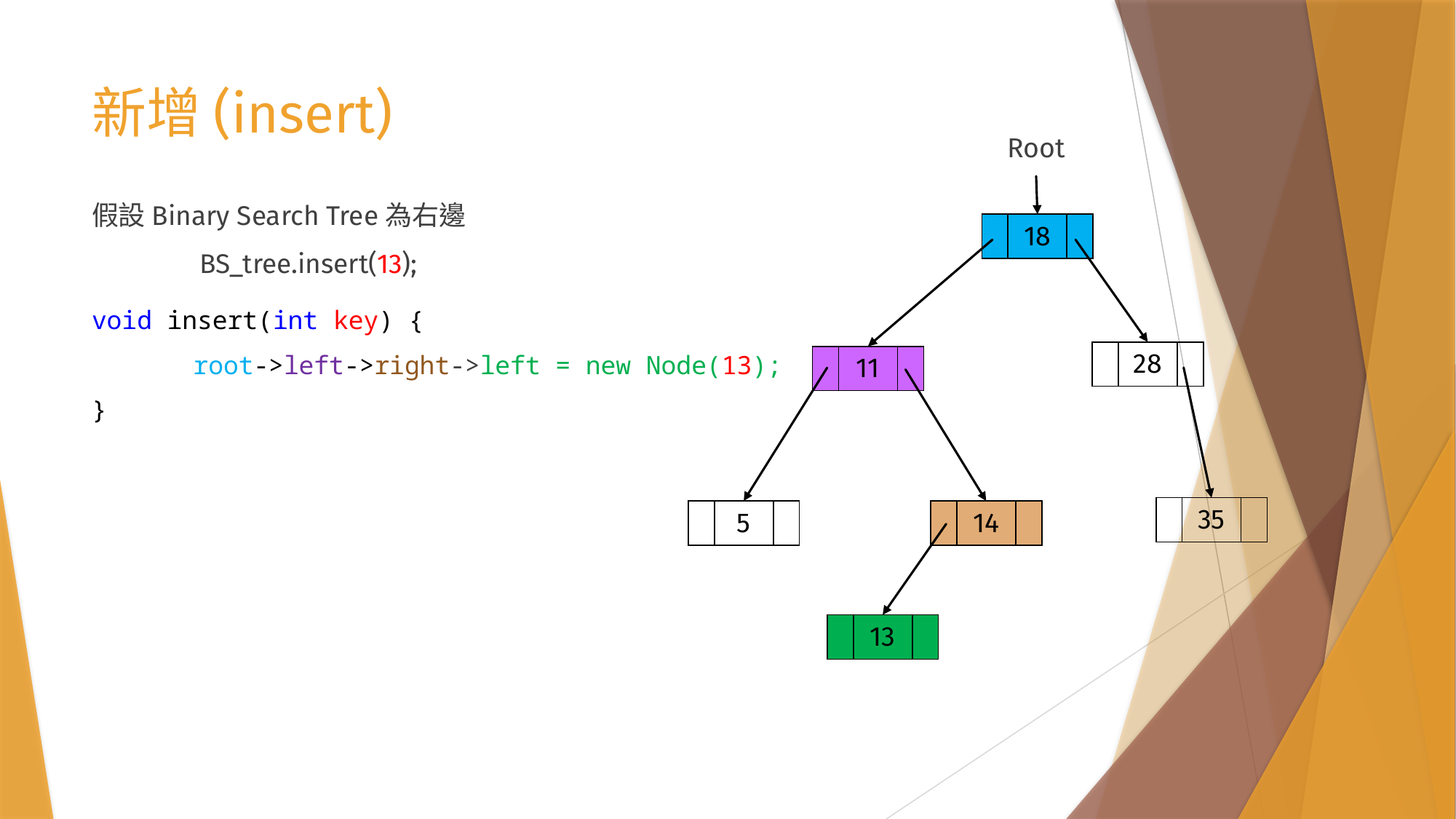

# 新增(insert)
Root
假設Binary Search Tree為右邊
	BS_tree.insert(13);
|  | 18 |  |
| --- | --- | --- |
void insert(int key) {
	root->left->right->left = new Node(13);
}
|  | 28 |  |
| --- | --- | --- |
|  | 11 |  |
| --- | --- | --- |

|  | 35 |  |
| --- | --- | --- |
|  | 5 |  |
| --- | --- | --- |
|  | 14 |  |
| --- | --- | --- |
|  | 13 |  |
| --- | --- | --- |